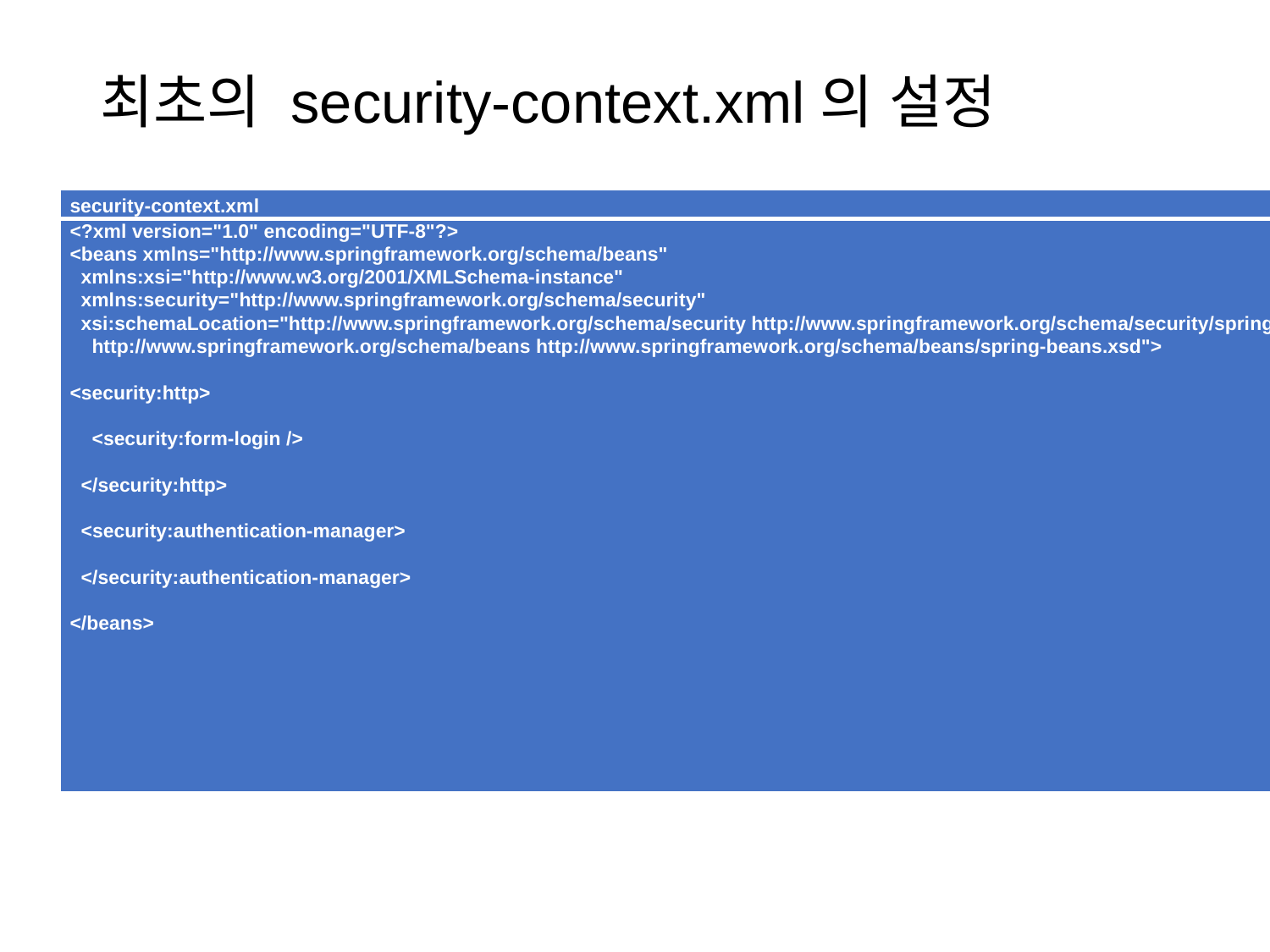

# 최초의 security-context.xml의 설정
| security-context.xml |
| --- |
| <?xml version="1.0" encoding="UTF-8"?> <beans xmlns="http://www.springframework.org/schema/beans" xmlns:xsi="http://www.w3.org/2001/XMLSchema-instance" xmlns:security="http://www.springframework.org/schema/security" xsi:schemaLocation="http://www.springframework.org/schema/security http://www.springframework.org/schema/security/spring-security.xsd http://www.springframework.org/schema/beans http://www.springframework.org/schema/beans/spring-beans.xsd">   <security:http>   <security:form-login />   </security:http>   <security:authentication-manager>   </security:authentication-manager>   </beans> |